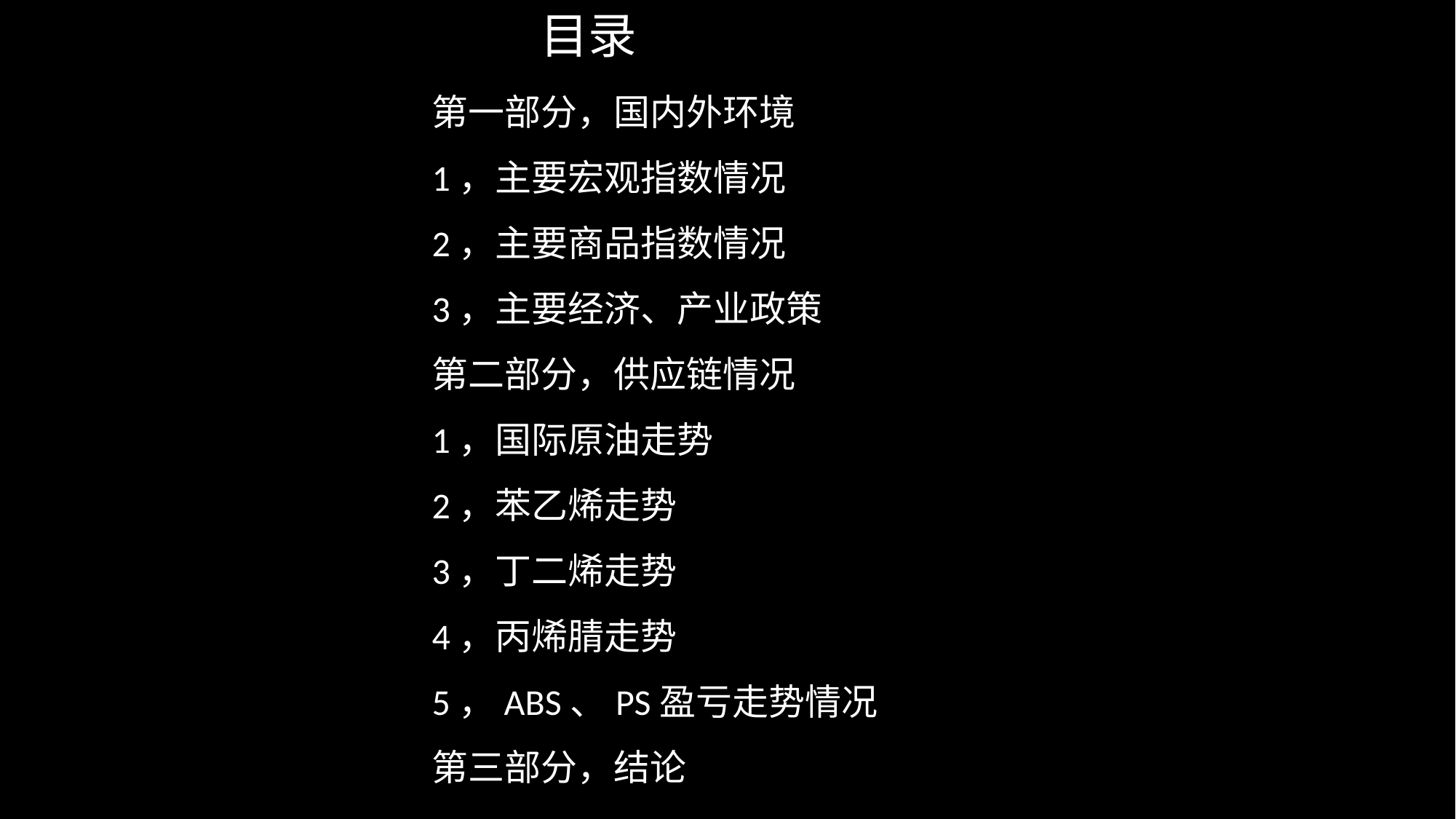

目录
第一部分，国内外环境
1，主要宏观指数情况
2，主要商品指数情况
3，主要经济、产业政策
第二部分，供应链情况
1，国际原油走势
2，苯乙烯走势
3，丁二烯走势
4，丙烯腈走势
5，ABS、PS盈亏走势情况
第三部分，结论